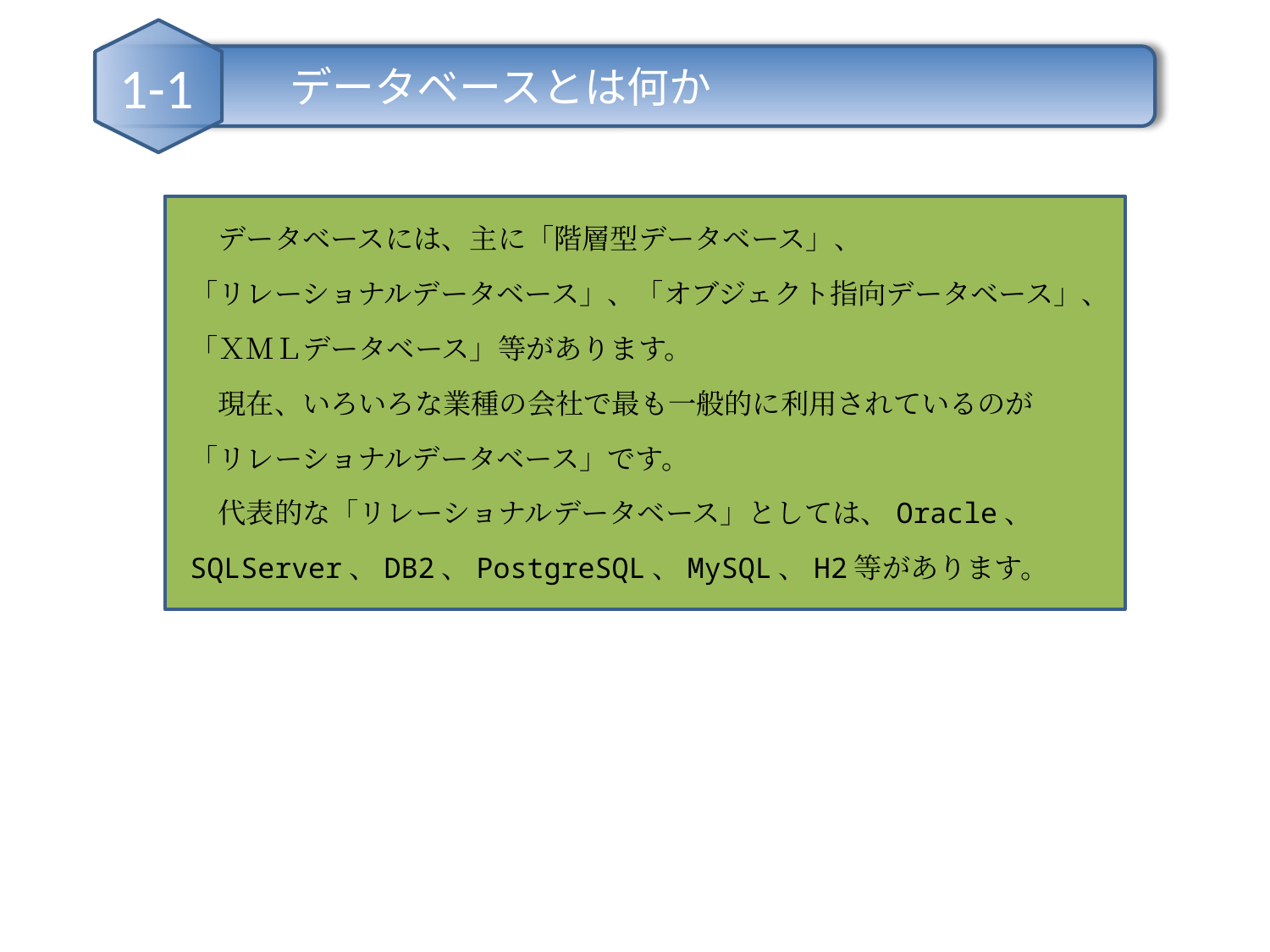

データベースとは何か
1-1
　データベースには、主に「階層型データベース」、
「リレーショナルデータベース」、「オブジェクト指向データベース」、
「ＸＭＬデータベース」等があります。
　現在、いろいろな業種の会社で最も一般的に利用されているのが
「リレーショナルデータベース」です。
　代表的な「リレーショナルデータベース」としては、Oracle、
SQLServer、DB2、PostgreSQL、MySQL、H2等があります。